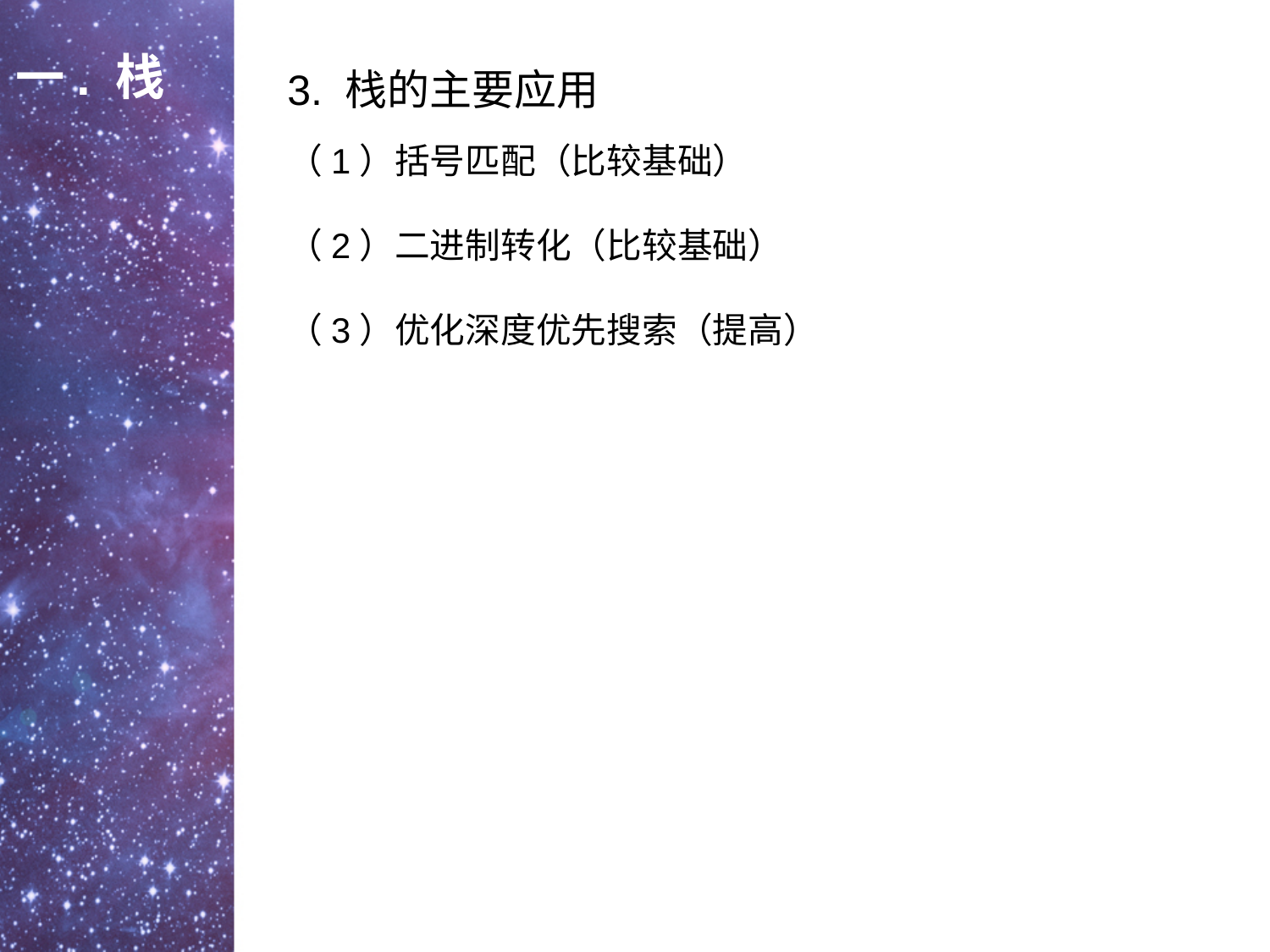

一. 栈
3. 栈的主要应用
（1）括号匹配（比较基础）

（2）二进制转化（比较基础）

（3）优化深度优先搜索（提高）
点击添加文本
点击添加文本
点击添加文本
点击添加文本